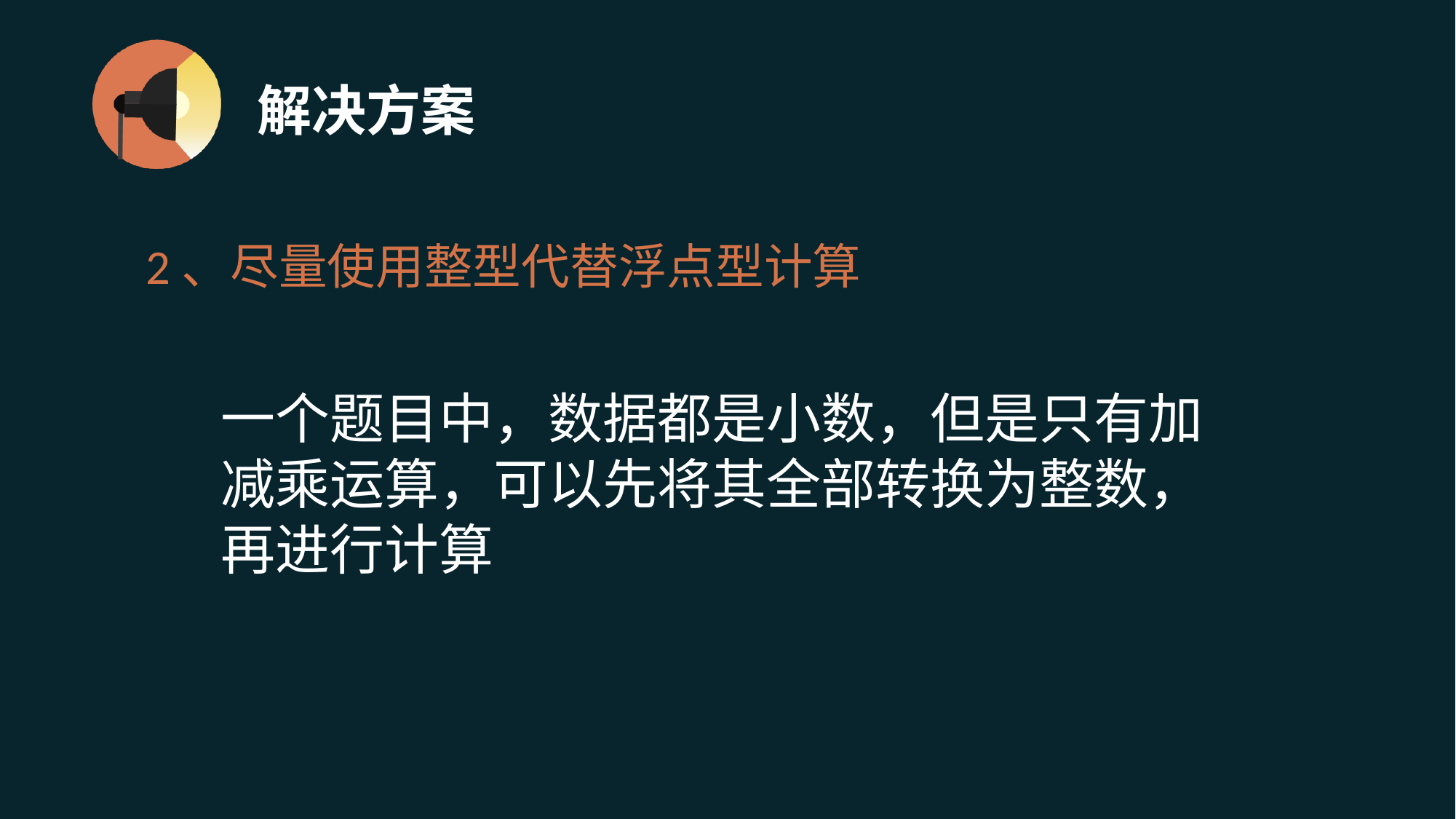

# 解决方案
2、尽量使用整型代替浮点型计算
一个题目中，数据都是小数，但是只有加减乘运算，可以先将其全部转换为整数，再进行计算